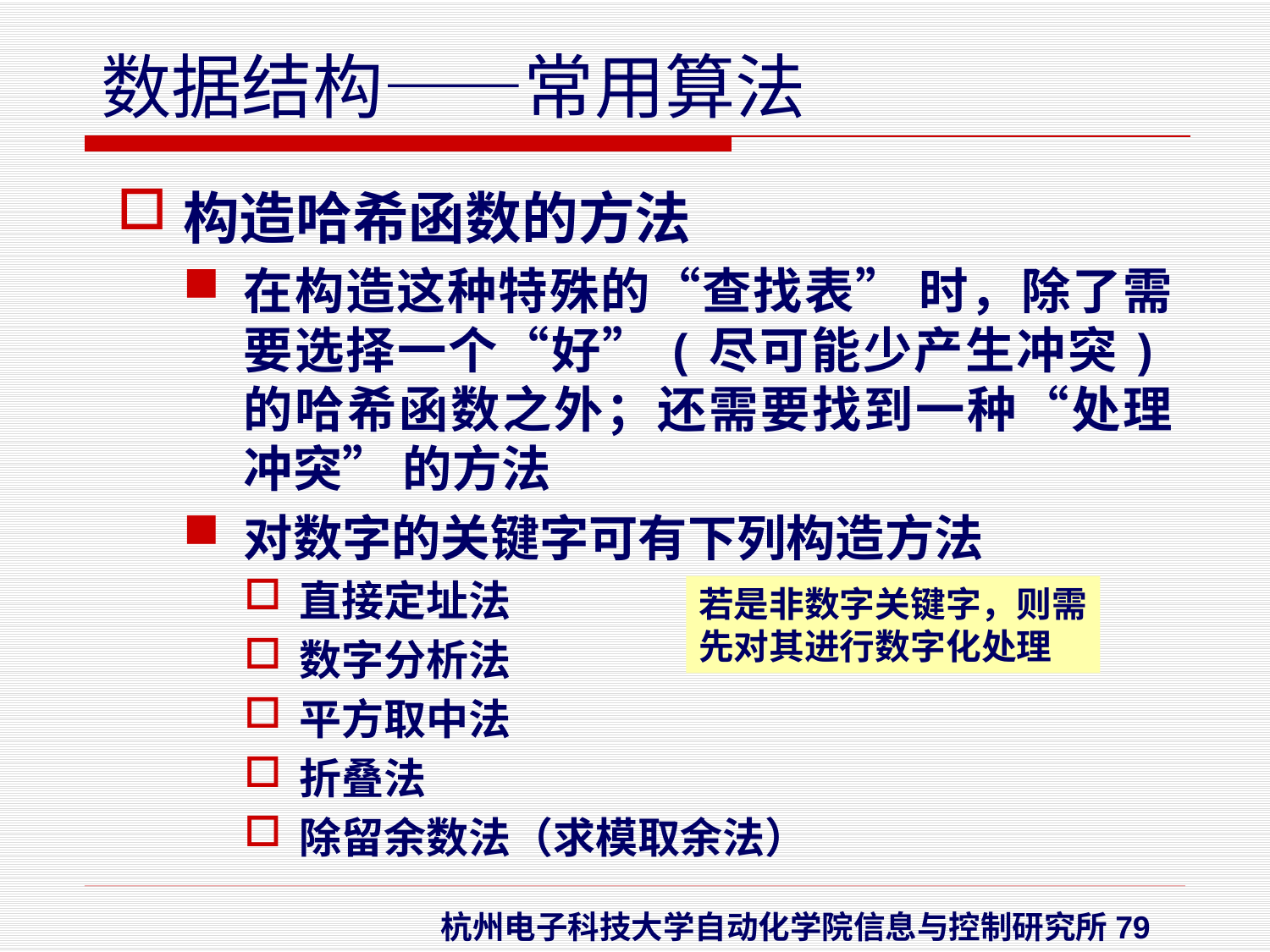

构造哈希函数的方法
在构造这种特殊的“查找表” 时，除了需要选择一个“好”(尽可能少产生冲突)的哈希函数之外；还需要找到一种“处理冲突” 的方法
对数字的关键字可有下列构造方法
直接定址法
数字分析法
平方取中法
折叠法
除留余数法（求模取余法）
若是非数字关键字，则需
先对其进行数字化处理